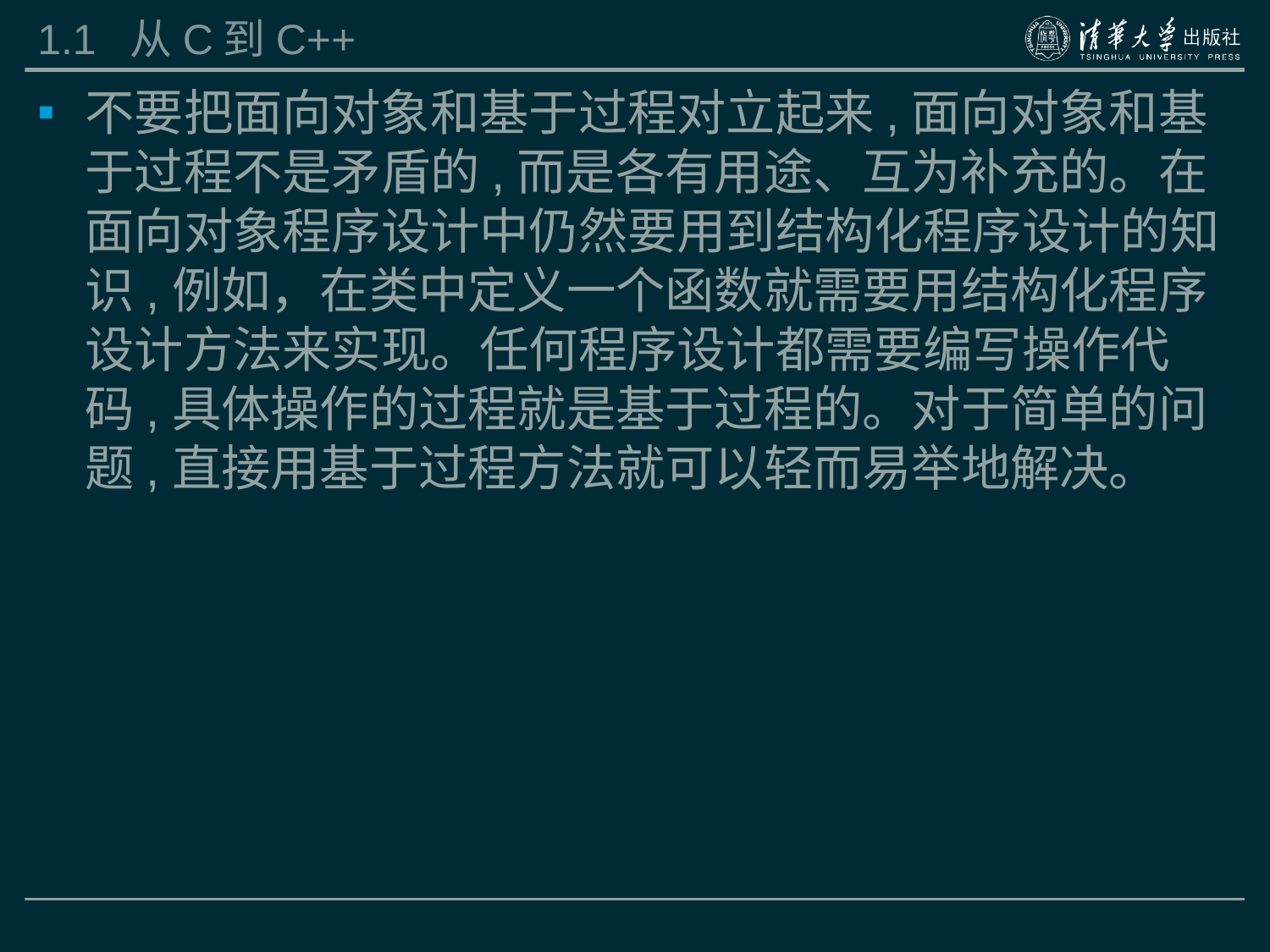

# 1.1  从C到C++
不要把面向对象和基于过程对立起来,面向对象和基于过程不是矛盾的,而是各有用途、互为补充的。在面向对象程序设计中仍然要用到结构化程序设计的知识,例如，在类中定义一个函数就需要用结构化程序设计方法来实现。任何程序设计都需要编写操作代码,具体操作的过程就是基于过程的。对于简单的问题,直接用基于过程方法就可以轻而易举地解决。